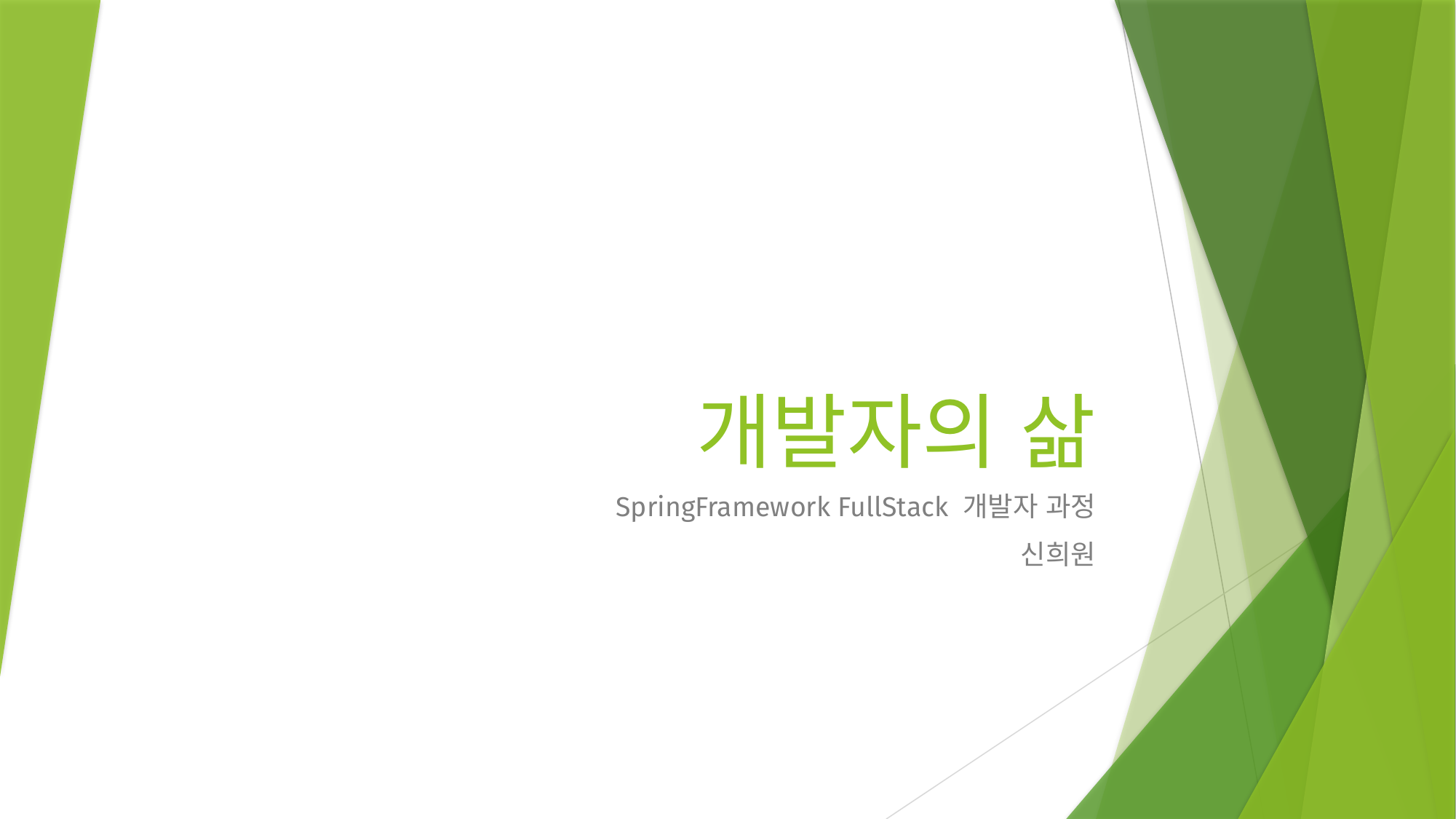

# 개발자의 삶
SpringFramework FullStack 개발자 과정
신희원